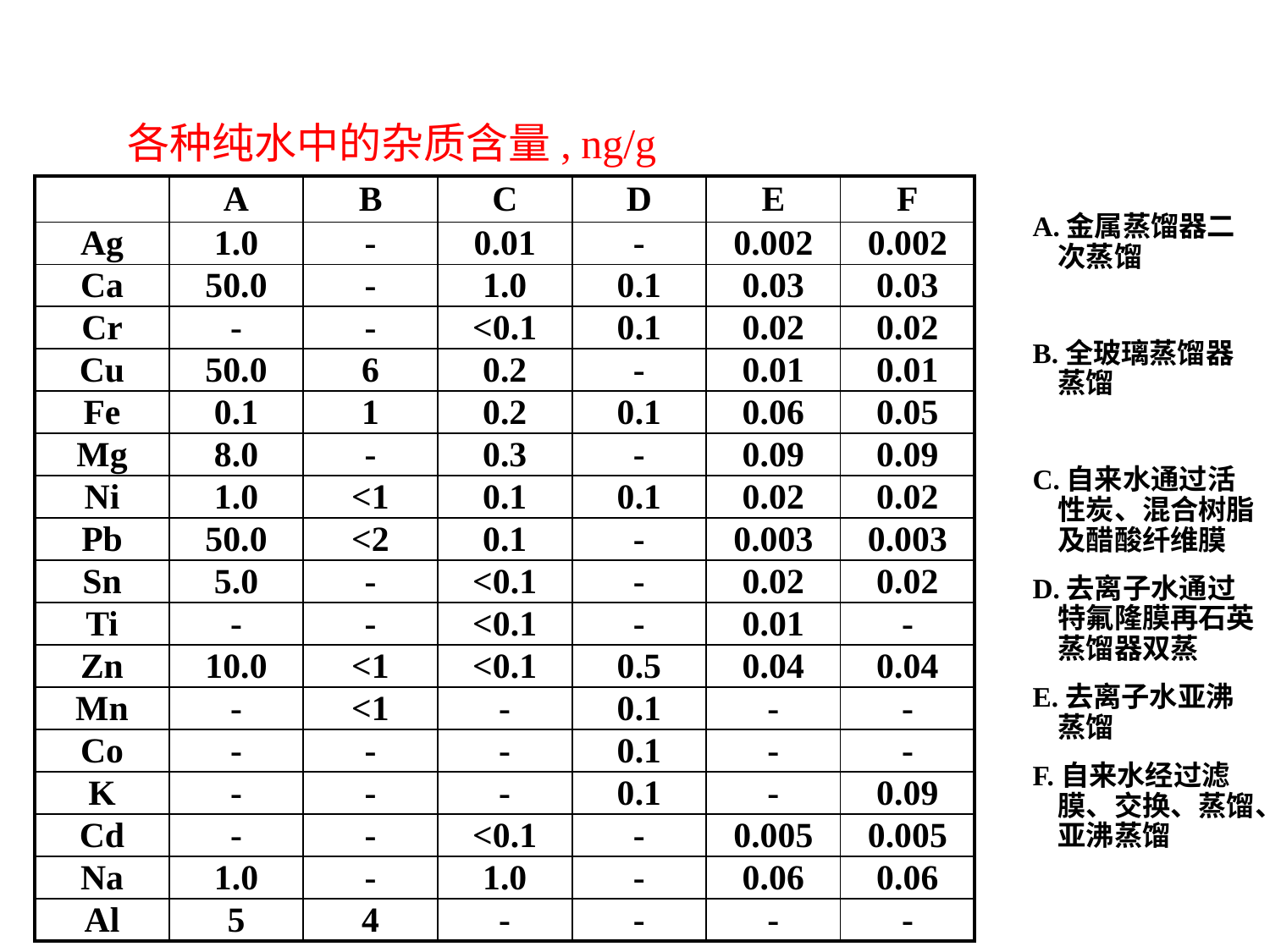

各种纯水中的杂质含量, ng/g
|  | A | B | C | D | E | F |
| --- | --- | --- | --- | --- | --- | --- |
| Ag | 1.0 | - | 0.01 | - | 0.002 | 0.002 |
| Ca | 50.0 | - | 1.0 | 0.1 | 0.03 | 0.03 |
| Cr | - | - | <0.1 | 0.1 | 0.02 | 0.02 |
| Cu | 50.0 | 6 | 0.2 | - | 0.01 | 0.01 |
| Fe | 0.1 | 1 | 0.2 | 0.1 | 0.06 | 0.05 |
| Mg | 8.0 | - | 0.3 | - | 0.09 | 0.09 |
| Ni | 1.0 | <1 | 0.1 | 0.1 | 0.02 | 0.02 |
| Pb | 50.0 | <2 | 0.1 | - | 0.003 | 0.003 |
| Sn | 5.0 | - | <0.1 | - | 0.02 | 0.02 |
| Ti | - | - | <0.1 | - | 0.01 | - |
| Zn | 10.0 | <1 | <0.1 | 0.5 | 0.04 | 0.04 |
| Mn | - | <1 | - | 0.1 | - | - |
| Co | - | - | - | 0.1 | - | - |
| K | - | - | - | 0.1 | - | 0.09 |
| Cd | - | - | <0.1 | - | 0.005 | 0.005 |
| Na | 1.0 | - | 1.0 | - | 0.06 | 0.06 |
| Al | 5 | 4 | - | - | - | - |
A.金属蒸馏器二次蒸馏

B.全玻璃蒸馏器蒸馏

C.自来水通过活性炭、混合树脂及醋酸纤维膜
D.去离子水通过特氟隆膜再石英蒸馏器双蒸
E.去离子水亚沸蒸馏
F.自来水经过滤膜、交换、蒸馏、亚沸蒸馏